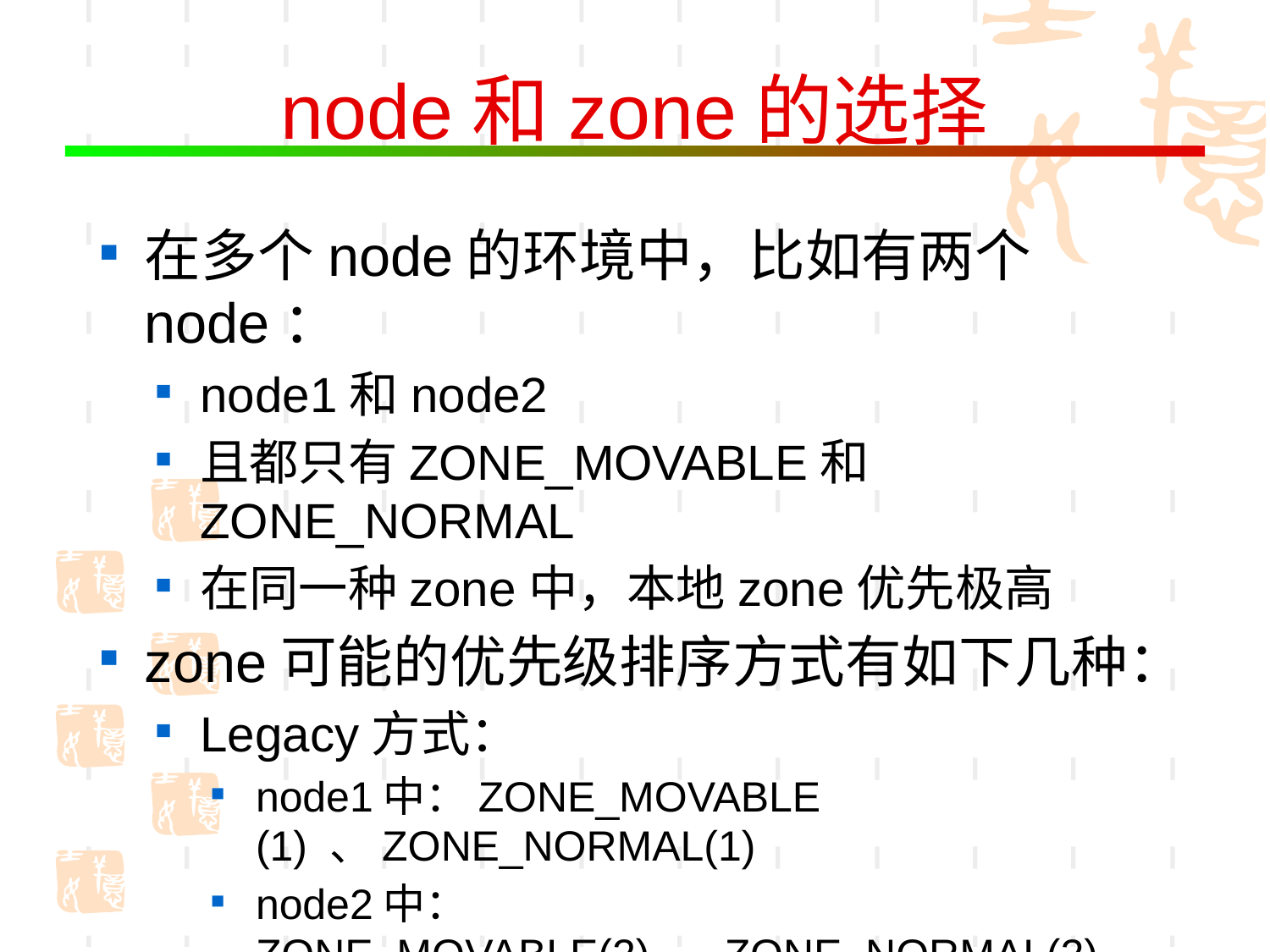

# node和zone的选择
在多个node的环境中，比如有两个node：
node1和node2
且都只有ZONE_MOVABLE和ZONE_NORMAL
在同一种zone中，本地zone优先极高
zone可能的优先级排序方式有如下几种：
Legacy方式：
node1中：ZONE_MOVABLE (1) 、ZONE_NORMAL(1)
node2中：ZONE_MOVABLE(2) 、ZONE_NORMAL(2)
即每个节点的管理结构中（如pglist_data）只排列自己的zone